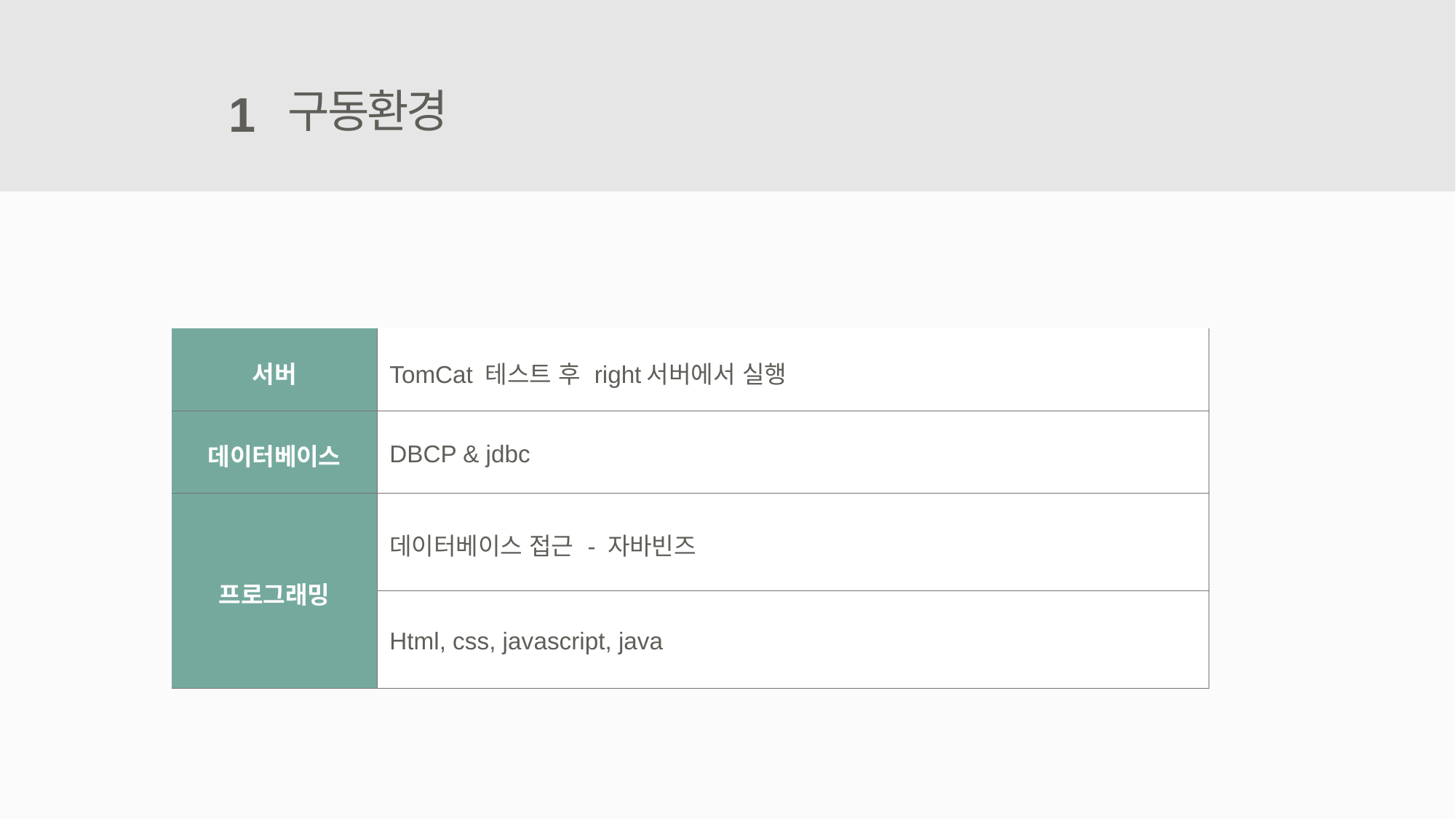

구동환경
1
| 서버 | TomCat 테스트 후 right서버에서 실행 |
| --- | --- |
| 데이터베이스 | DBCP & jdbc |
| 프로그래밍 | 데이터베이스 접근 - 자바빈즈 |
|  | Html, css, javascript, java |